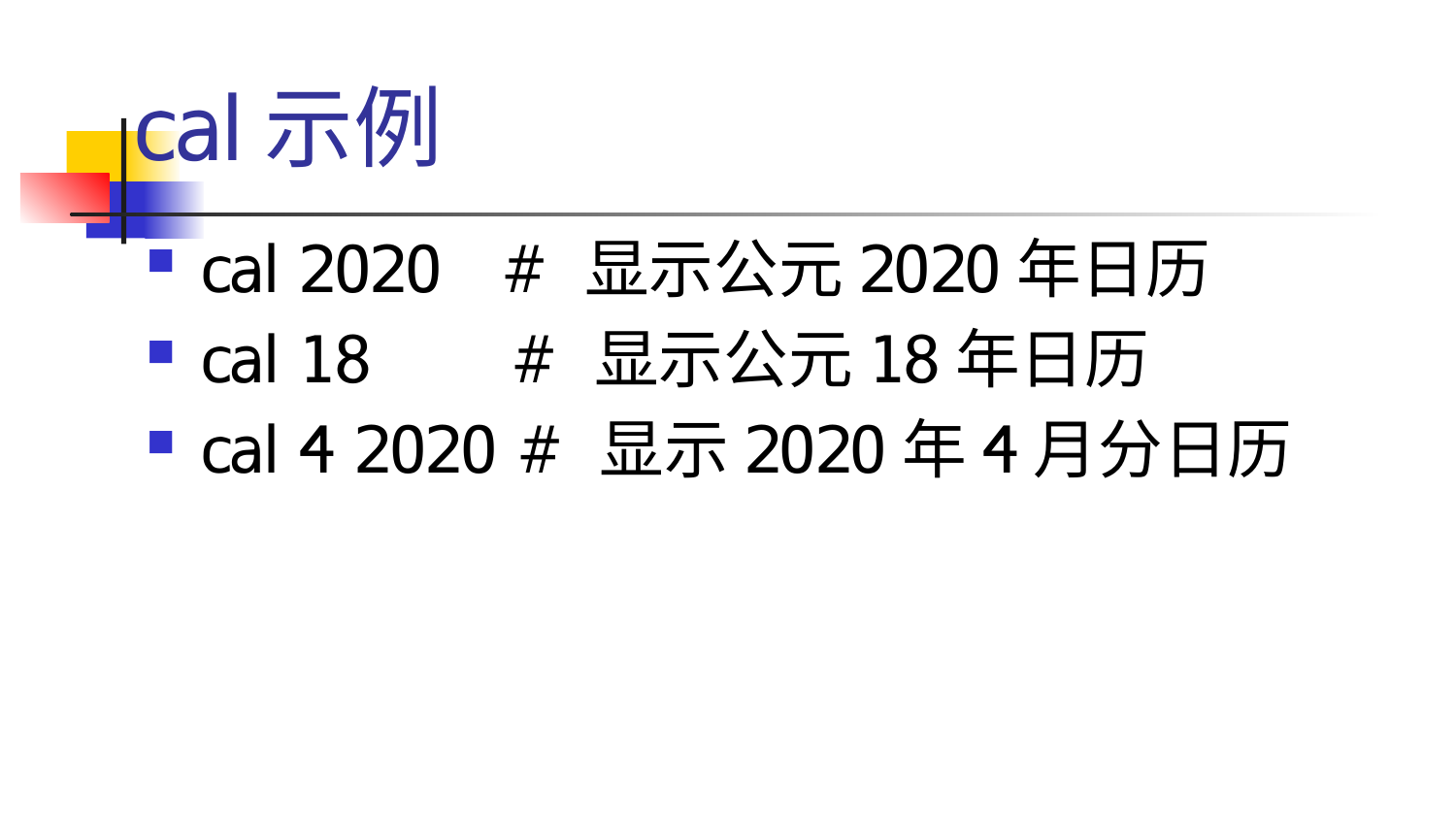

# cal示例
cal 2020   # 显示公元2020年日历
cal 18       # 显示公元18年日历
cal 4 2020 # 显示2020年4月分日历